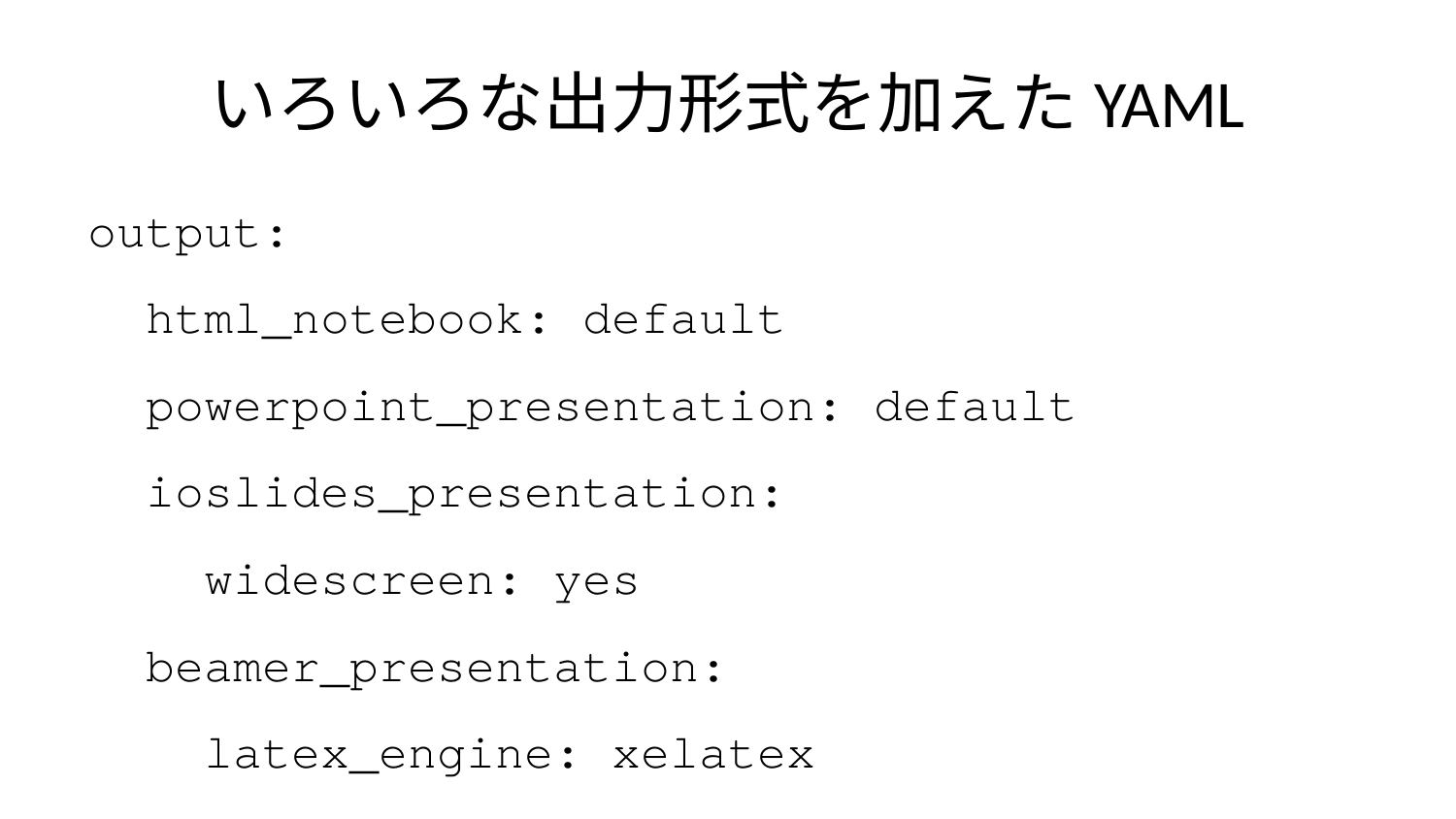

# いろいろな出力形式を加えたYAML
output:
  html_notebook: default
  powerpoint_presentation: default
  ioslides_presentation:
    widescreen: yes
  beamer_presentation:
    latex_engine: xelatex
    theme: Madrid
    colortheme: rose
  word_document: default
  html_document:
    df_print: paged
  slidy_presentation: default
  pdf_document:
    latex_engine: xelatex
Knit ボタンから、他の形式を選び、試してみてください。